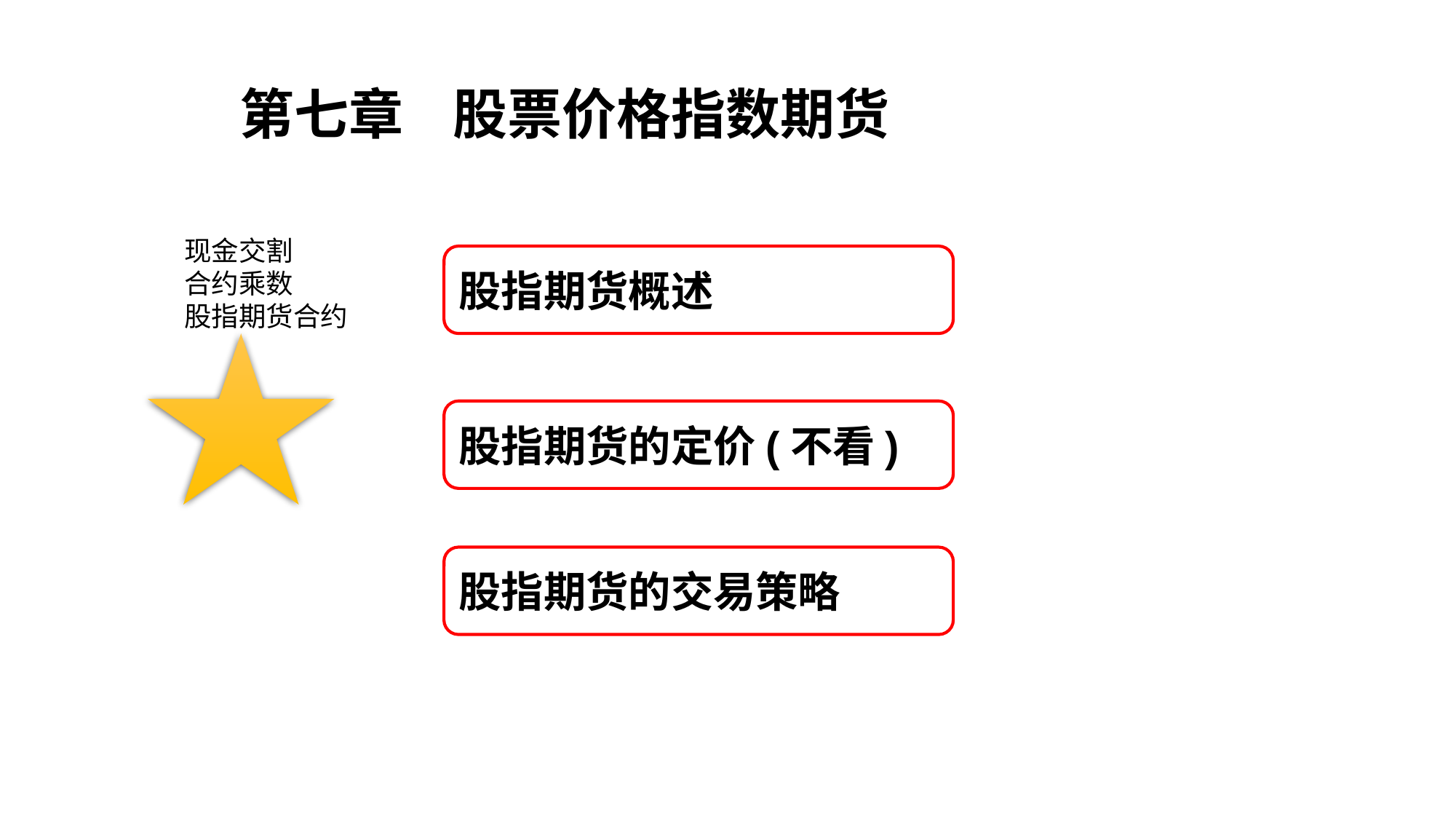

第七章    股票价格指数期货
现金交割
合约乘数
股指期货合约
股指期货概述

股指期货的定价(不看)
股指期货的交易策略